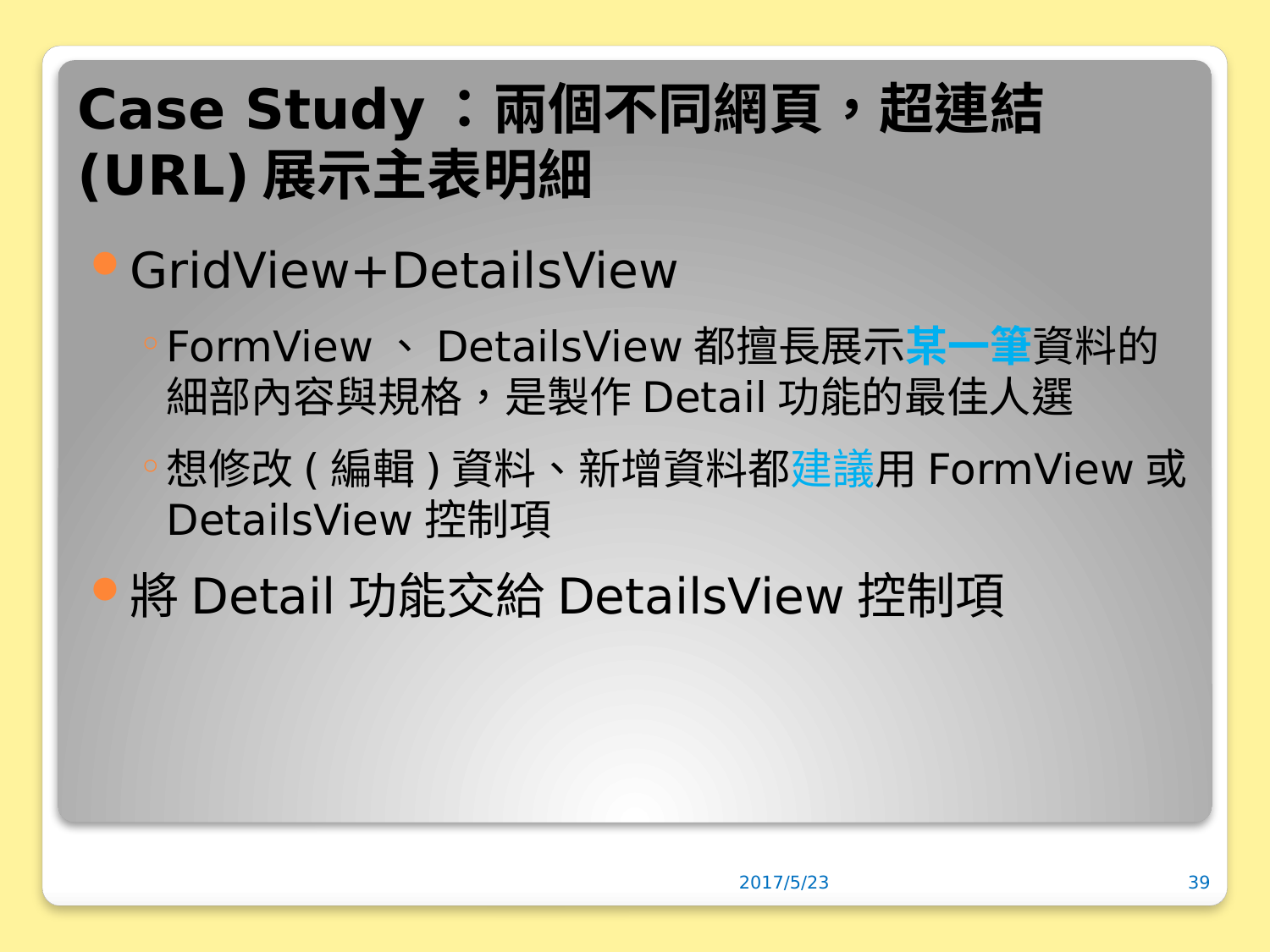

# Case study：兩個不同網頁，超連結(URL)展示主表明細
GridView+DetailsView
FormView、DetailsView都擅長展示某一筆資料的細部內容與規格，是製作Detail功能的最佳人選
想修改(編輯)資料、新增資料都建議用FormView或DetailsView控制項
將Detail功能交給DetailsView控制項
2017/5/23
39